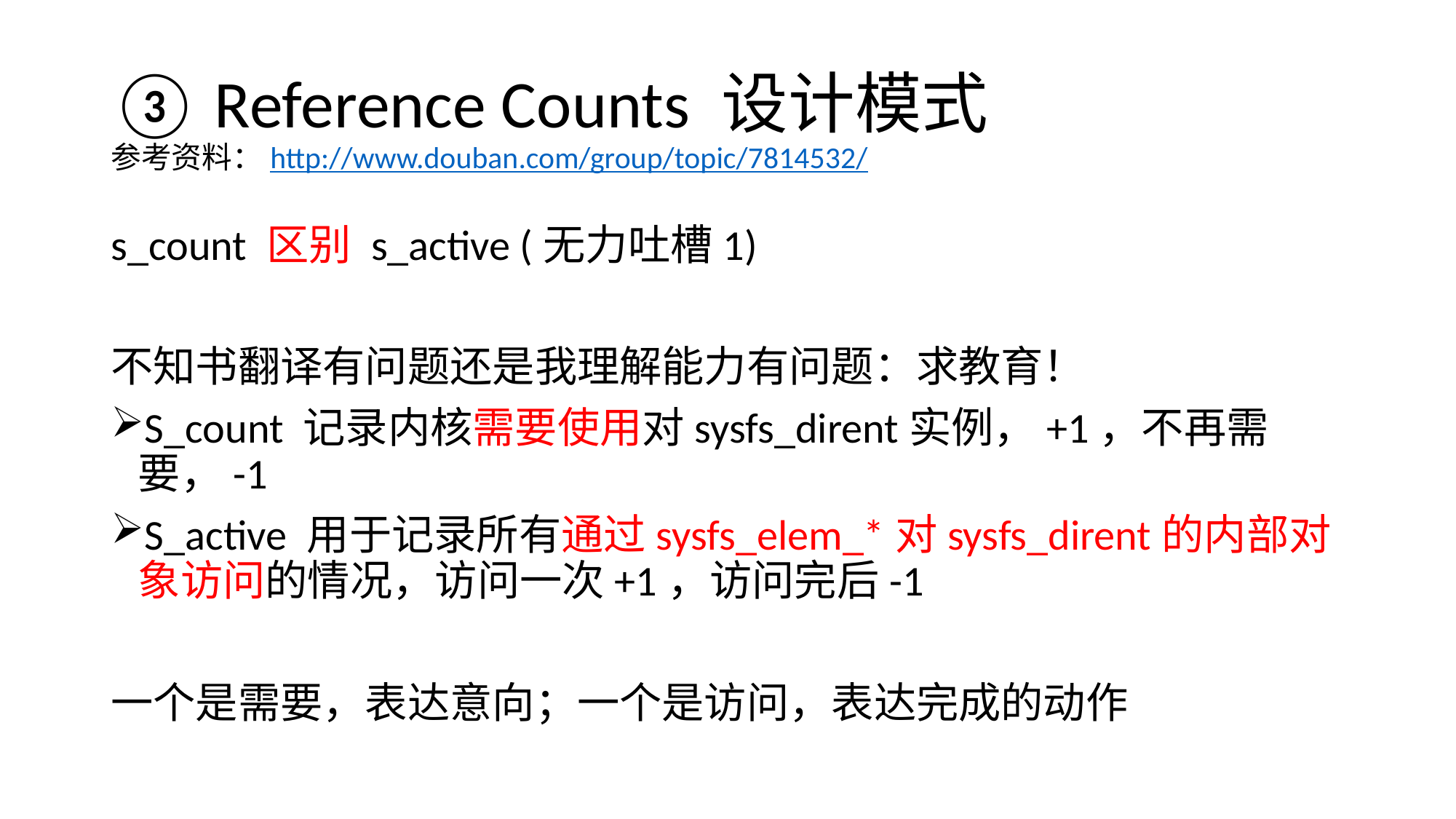

# ③ Reference Counts 设计模式 参考资料：http://www.douban.com/group/topic/7814532/
s_count 区别 s_active (无力吐槽1)

不知书翻译有问题还是我理解能力有问题：求教育！
S_count 记录内核需要使用对sysfs_dirent实例，+1，不再需要，-1
S_active 用于记录所有通过sysfs_elem_*对sysfs_dirent的内部对象访问的情况，访问一次+1，访问完后-1

一个是需要，表达意向；一个是访问，表达完成的动作